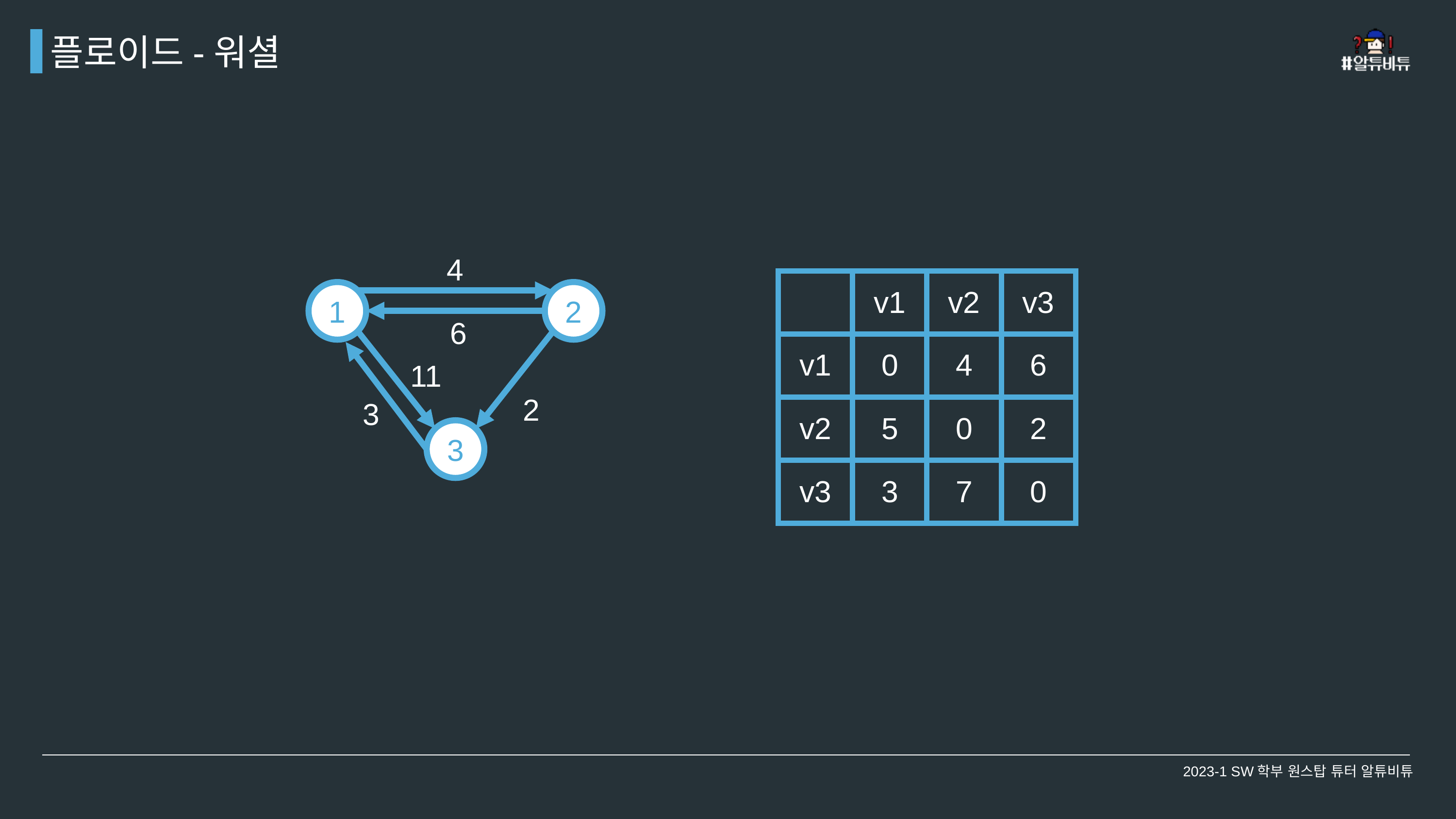

플로이드-워셜
4
|  | v1 | v2 | v3 |
| --- | --- | --- | --- |
| v1 | 0 | 4 | 6 |
| v2 | 5 | 0 | 2 |
| v3 | 3 | 7 | 0 |
1
2
6
11
2
3
3
2023-1 SW학부 원스탑 튜터 알튜비튜